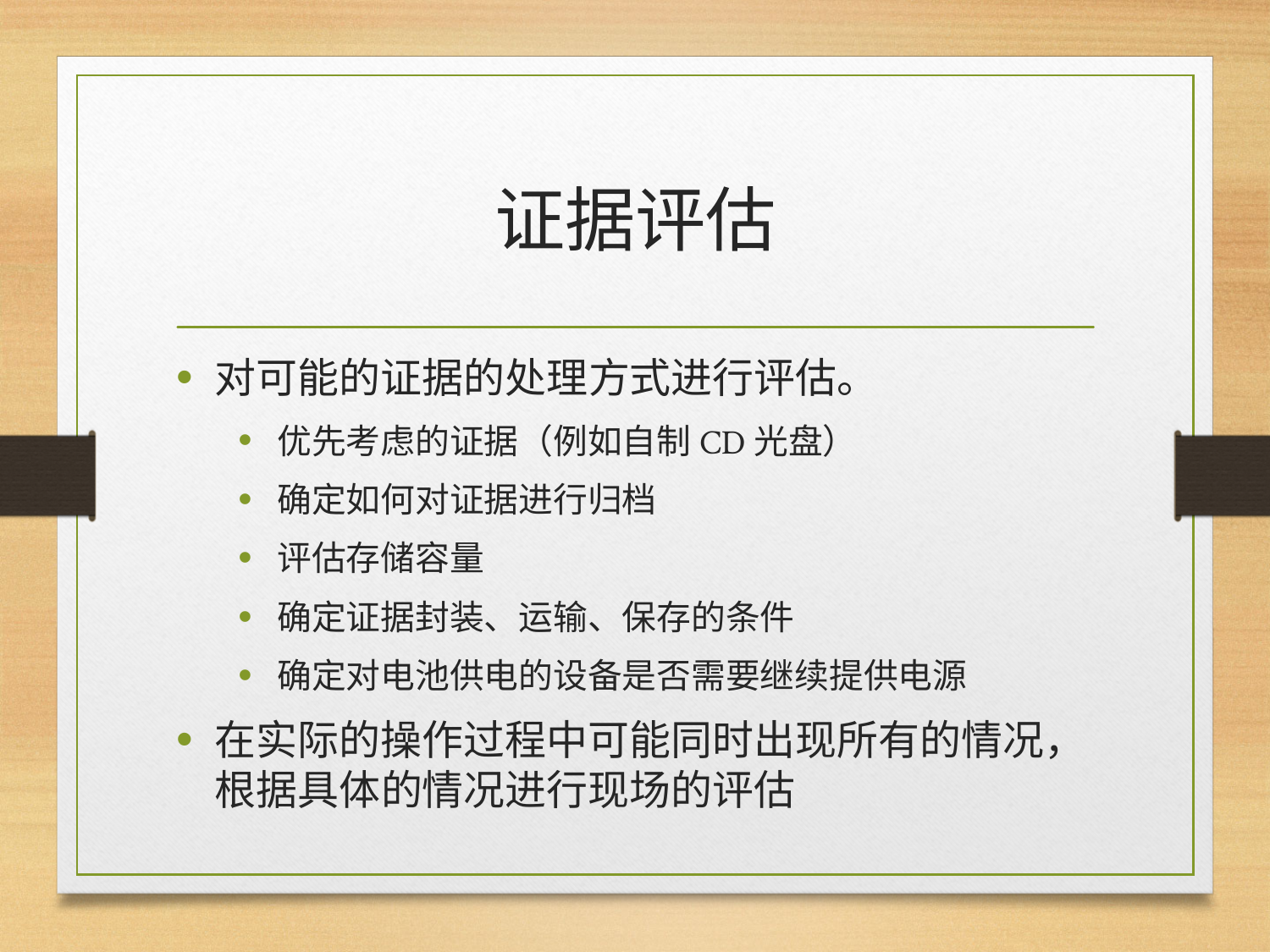

# 证据评估
对可能的证据的处理方式进行评估。
优先考虑的证据（例如自制CD光盘）
确定如何对证据进行归档
评估存储容量
确定证据封装、运输、保存的条件
确定对电池供电的设备是否需要继续提供电源
在实际的操作过程中可能同时出现所有的情况，根据具体的情况进行现场的评估